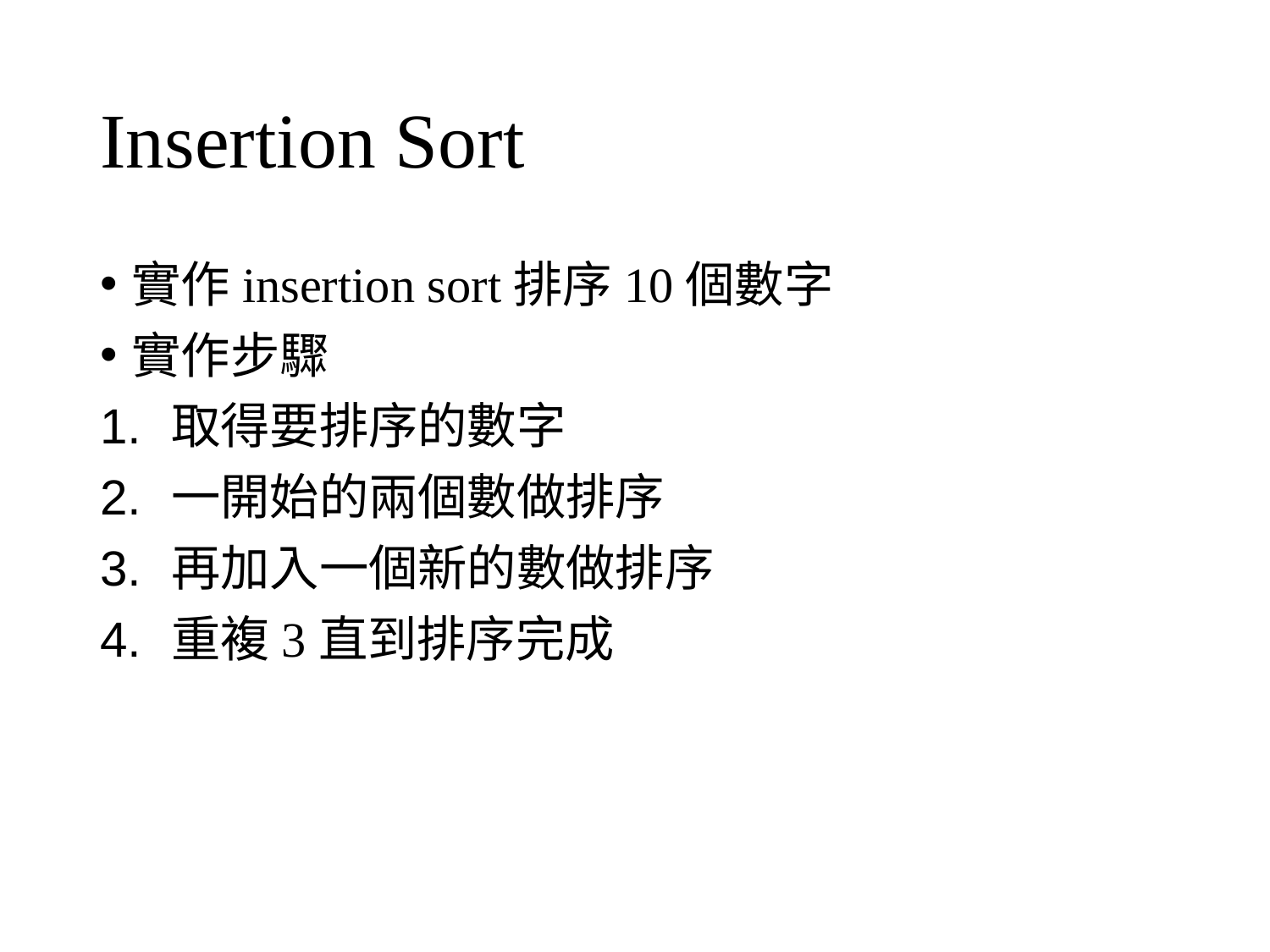

# Insertion Sort
實作insertion sort排序10個數字
實作步驟
取得要排序的數字
一開始的兩個數做排序
再加入一個新的數做排序
重複3直到排序完成